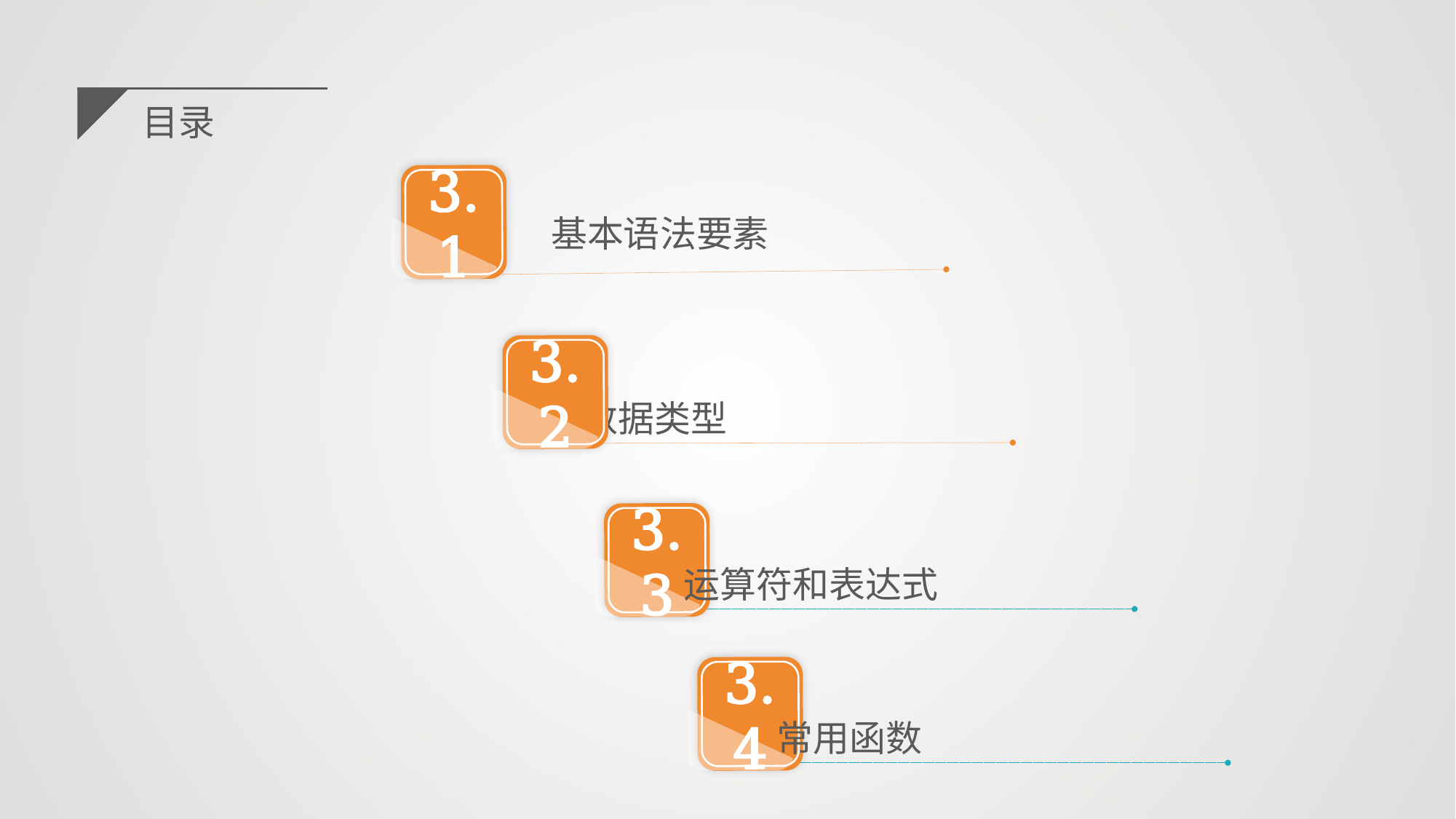

目录

3.1

   基本语法要素

3.2

 数据类型
3.3

  运算符和表达式

3.4

  常用函数